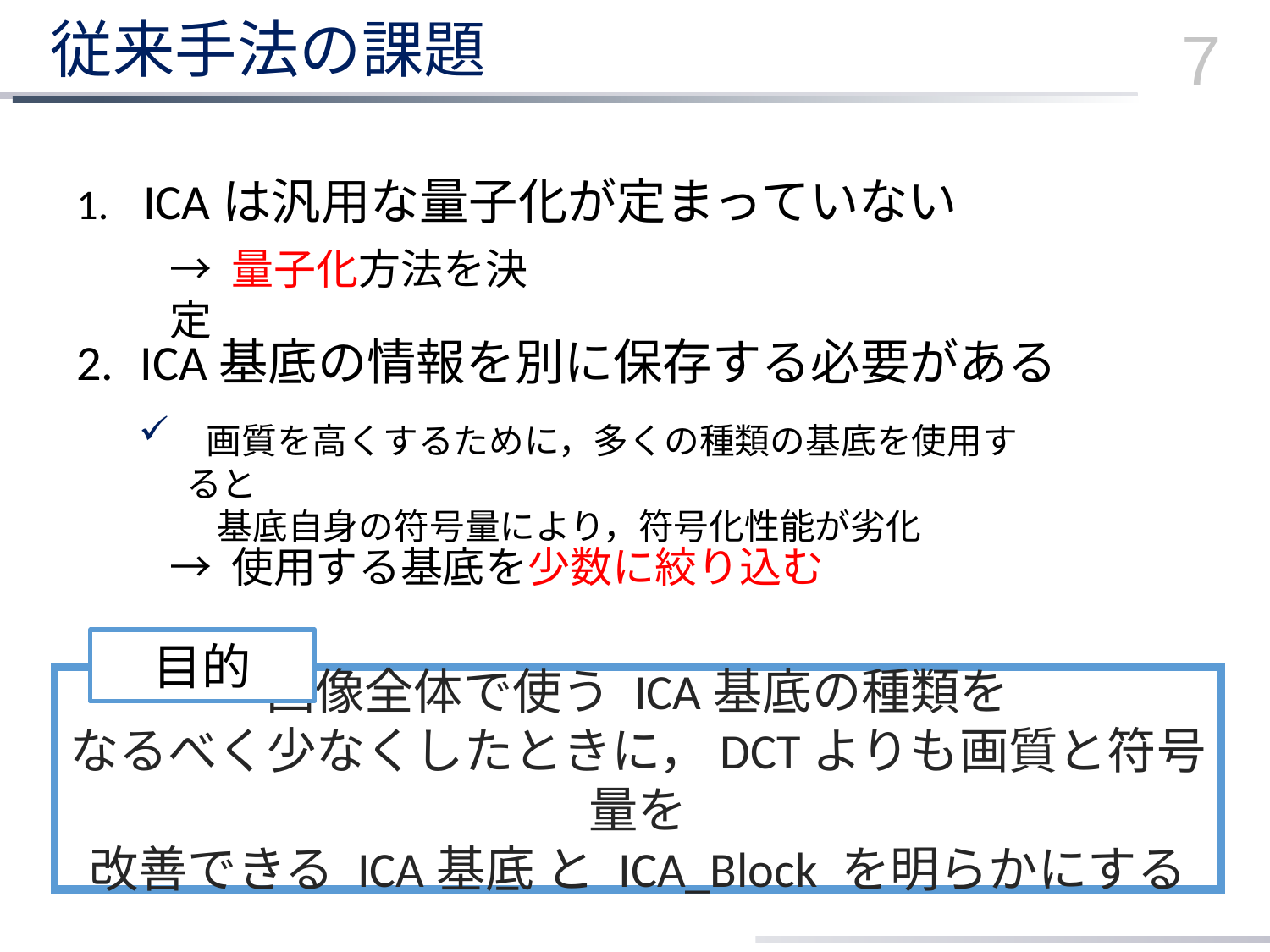

# 従来手法の課題
7
  ICAは汎用な量子化が定まっていない

ICA基底の情報を別に保存する必要がある

→ 量子化方法を決定
 画質を高くするために，多くの種類の基底を使用すると
　　 基底自身の符号量により，符号化性能が劣化
→ 使用する基底を少数に絞り込む
目的
画像全体で使う ICA基底の種類を
なるべく少なくしたときに，DCTよりも画質と符号量を
改善できる ICA基底 と ICA_Block を明らかにする